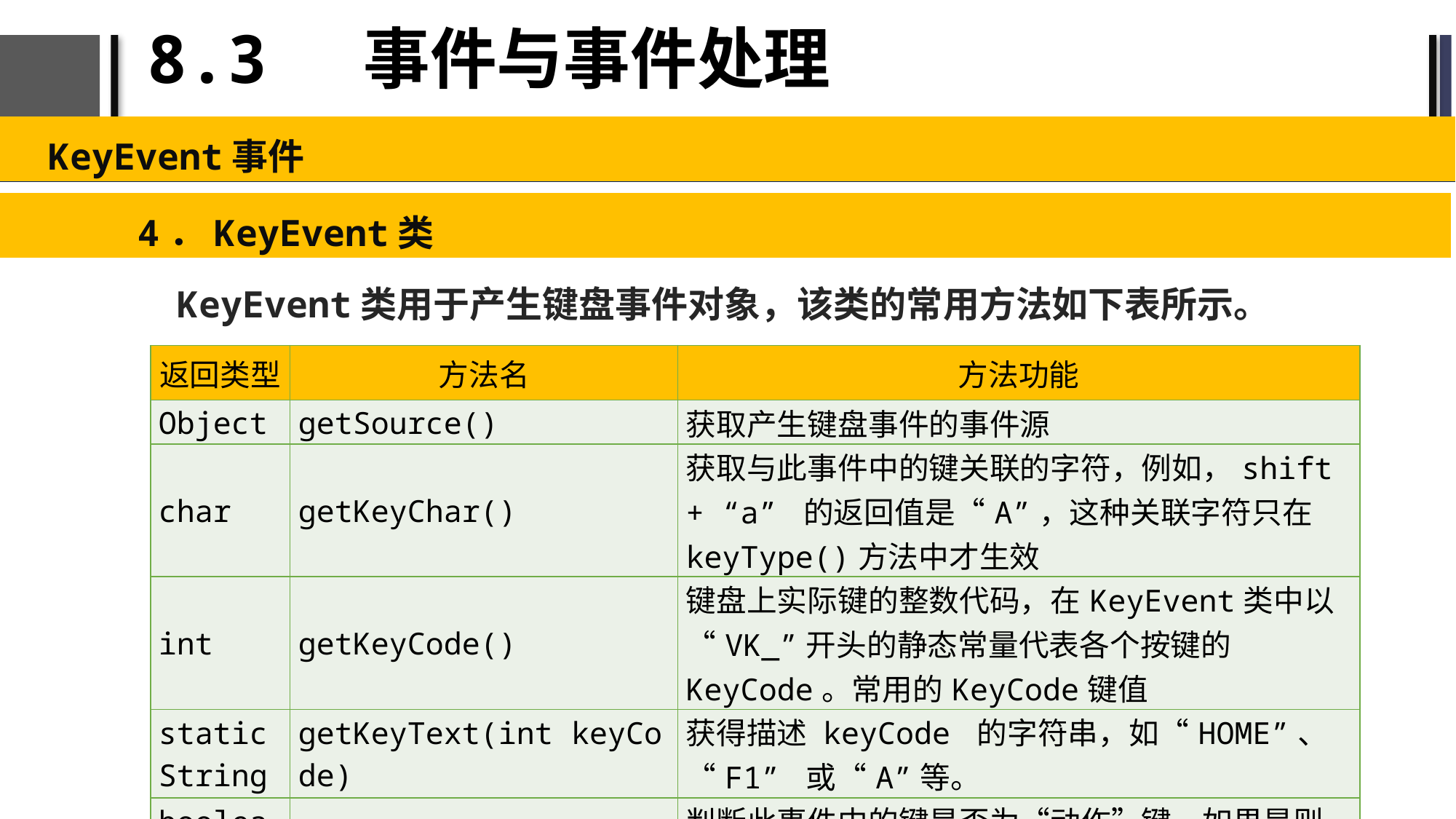

# 8.3  事件与事件处理

KeyEvent事件

4．KeyEvent类
KeyEvent类用于产生键盘事件对象，该类的常用方法如下表所示。
| 返回类型 | 方法名 | 方法功能 |
| --- | --- | --- |
| Object | getSource() | 获取产生键盘事件的事件源 |
| char | getKeyChar() | 获取与此事件中的键关联的字符，例如，shift + “a” 的返回值是“A”，这种关联字符只在keyType()方法中才生效 |
| int | getKeyCode() | 键盘上实际键的整数代码，在KeyEvent类中以“VK\_”开头的静态常量代表各个按键的KeyCode。常用的KeyCode键值 |
| static String | getKeyText(int keyCode) | 获得描述 keyCode 的字符串，如“HOME”、“F1” 或“A”等。 |
| boolean | isActionKey() | 判断此事件中的键是否为“动作”键。如果是则返回 true，否则返回false。 |